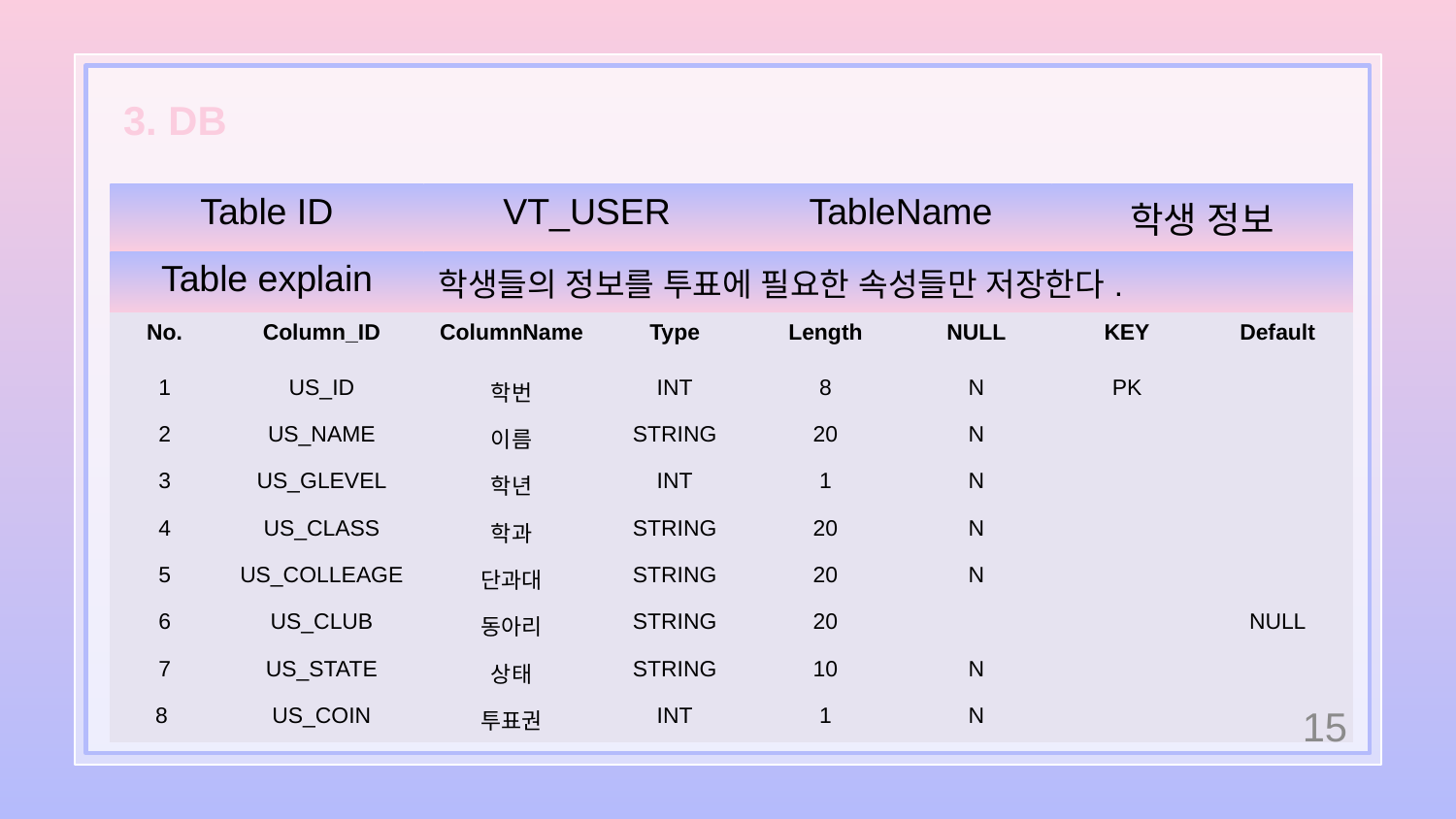

3. DB
| Table ID |  | VT\_USER |  | TableName |  | 학생 정보 |  |
| --- | --- | --- | --- | --- | --- | --- | --- |
| Table explain |  | 학생들의 정보를 투표에 필요한 속성들만 저장한다. |  |  |  |  |  |
| No. | Column\_ID | ColumnName | Type | Length | NULL | KEY | Default |
| 1 | US\_ID | 학번 | INT | 8 | N | PK |  |
| 2 | US\_NAME | 이름 | STRING | 20 | N |  |  |
| 3 | US\_GLEVEL | 학년 | INT | 1 | N |  |  |
| 4 | US\_CLASS | 학과 | STRING | 20 | N |  |  |
| 5 | US\_COLLEAGE | 단과대 | STRING | 20 | N |  |  |
| 6 | US\_CLUB | 동아리 | STRING | 20 |  |  | NULL |
| 7 | US\_STATE | 상태 | STRING | 10 | N |  |  |
| 8 | US\_COIN | 투표권 | INT | 1 | N |  |  |
15